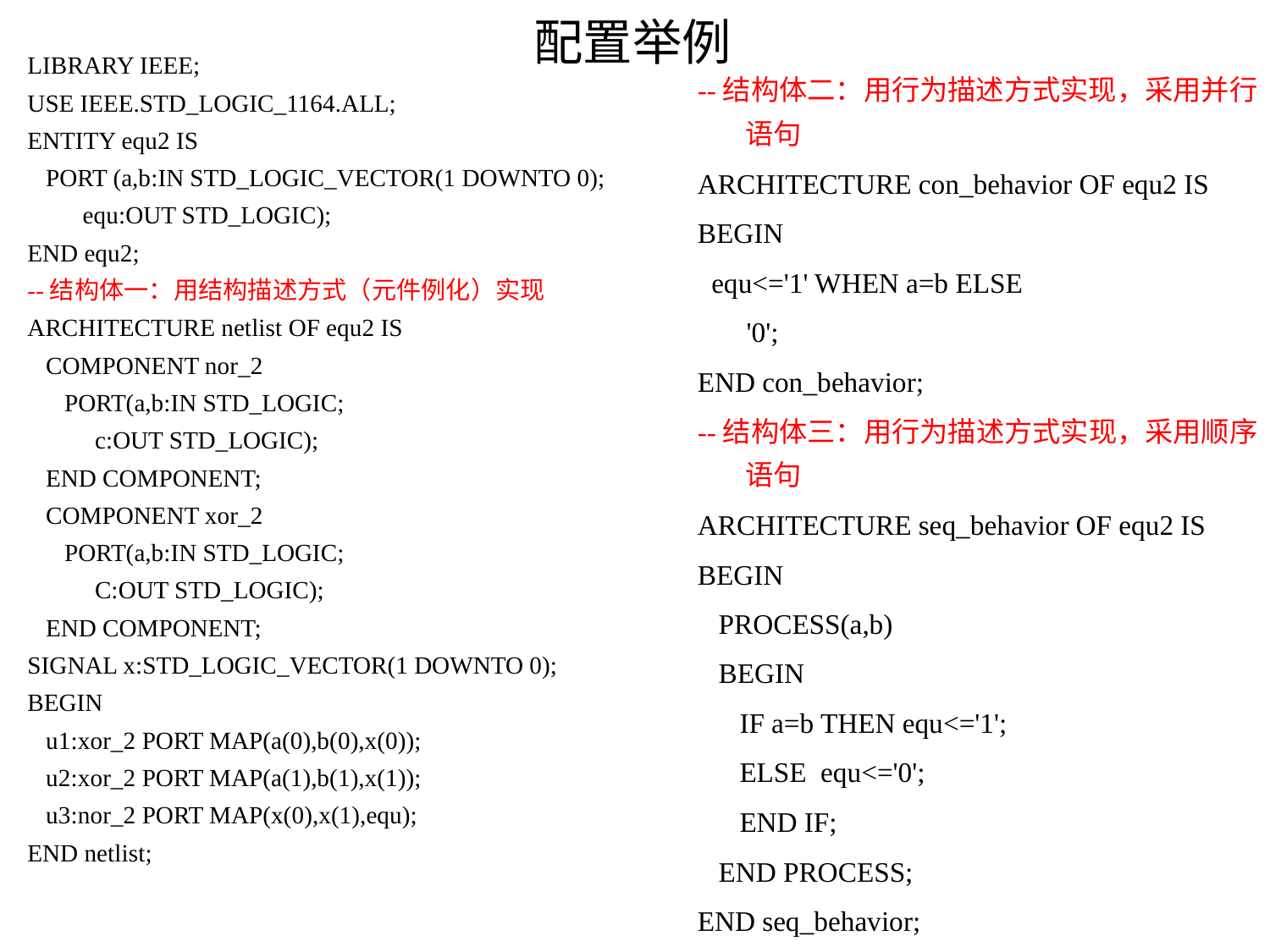

# 配置举例
LIBRARY IEEE;
USE IEEE.STD_LOGIC_1164.ALL;
ENTITY equ2 IS
   PORT (a,b:IN STD_LOGIC_VECTOR(1 DOWNTO 0);
         equ:OUT STD_LOGIC);
END equ2;
--结构体一：用结构描述方式（元件例化）实现
ARCHITECTURE netlist OF equ2 IS
   COMPONENT nor_2
      PORT(a,b:IN STD_LOGIC;
           c:OUT STD_LOGIC);
   END COMPONENT;
   COMPONENT xor_2
      PORT(a,b:IN STD_LOGIC;
           C:OUT STD_LOGIC);
   END COMPONENT;
SIGNAL x:STD_LOGIC_VECTOR(1 DOWNTO 0);
BEGIN
   u1:xor_2 PORT MAP(a(0),b(0),x(0));
   u2:xor_2 PORT MAP(a(1),b(1),x(1));
   u3:nor_2 PORT MAP(x(0),x(1),equ);
END netlist;
--结构体二：用行为描述方式实现，采用并行语句
ARCHITECTURE con_behavior OF equ2 IS
BEGIN
  equ<='1' WHEN a=b ELSE
       '0';
END con_behavior;
--结构体三：用行为描述方式实现，采用顺序语句
ARCHITECTURE seq_behavior OF equ2 IS
BEGIN
   PROCESS(a,b)
   BEGIN
      IF a=b THEN equ<='1';
      ELSE  equ<='0';
      END IF;
   END PROCESS;
END seq_behavior;